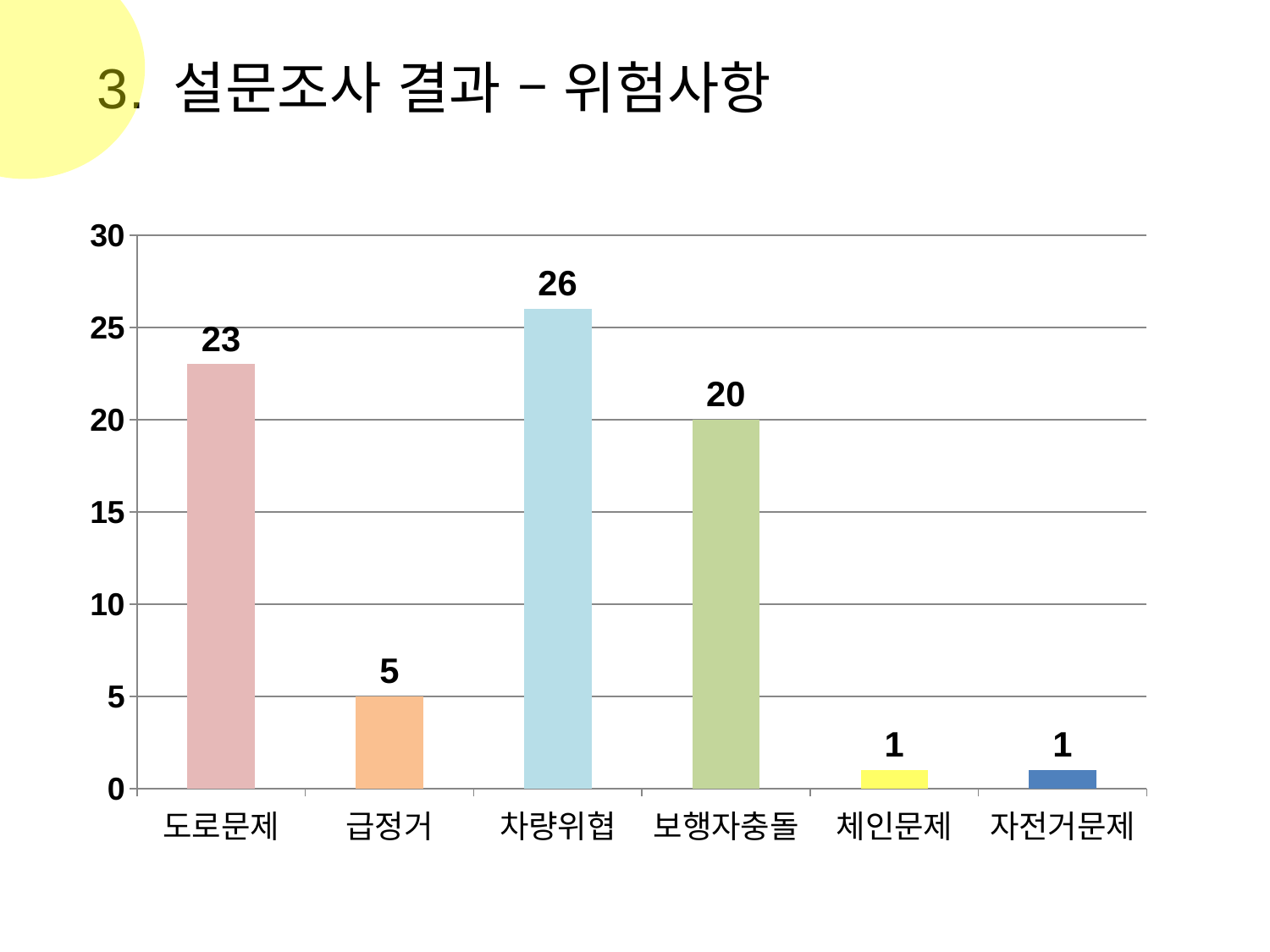

3. 설문조사 결과 – 위험사항

### Chart

| Category | 계열 1 |
|---|---|
| 도로문제 | 23.0 |
| 급정거 | 5.0 |
| 차량위협 | 26.0 |
| 보행자충돌 | 20.0 |
| 체인문제 | 1.0 |
| 자전거문제 | 1.0 |